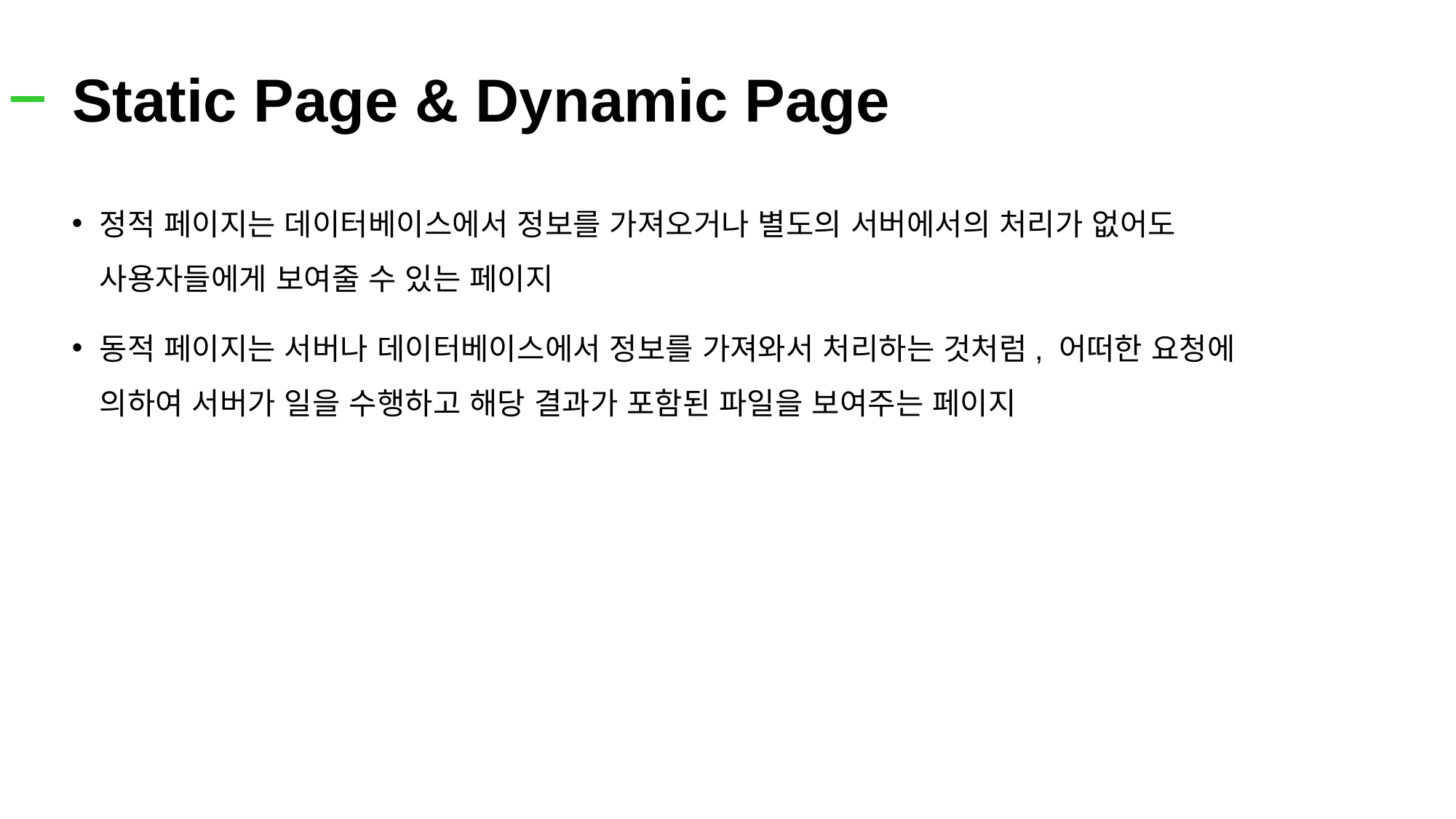

# Static Page & Dynamic Page

정적 페이지는 데이터베이스에서 정보를 가져오거나 별도의 서버에서의 처리가 없어도 사용자들에게 보여줄 수 있는 페이지
동적 페이지는 서버나 데이터베이스에서 정보를 가져와서 처리하는 것처럼, 어떠한 요청에 의하여 서버가 일을 수행하고 해당 결과가 포함된 파일을 보여주는 페이지